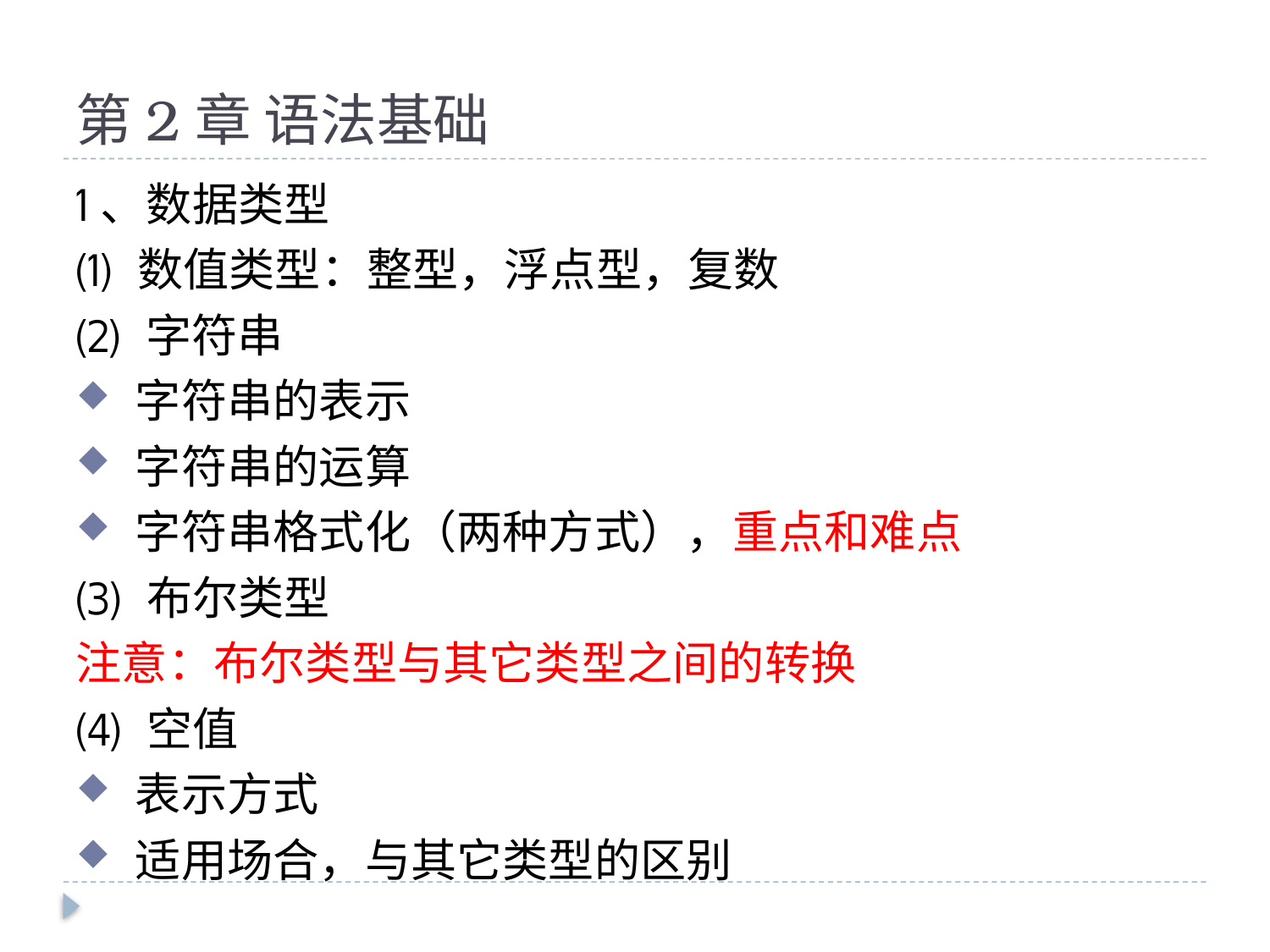

# 第2章 语法基础
1、数据类型
(1) 数值类型：整型，浮点型，复数
(2) 字符串
 字符串的表示
 字符串的运算
 字符串格式化（两种方式），重点和难点
(3) 布尔类型
注意：布尔类型与其它类型之间的转换
(4) 空值
 表示方式
 适用场合，与其它类型的区别